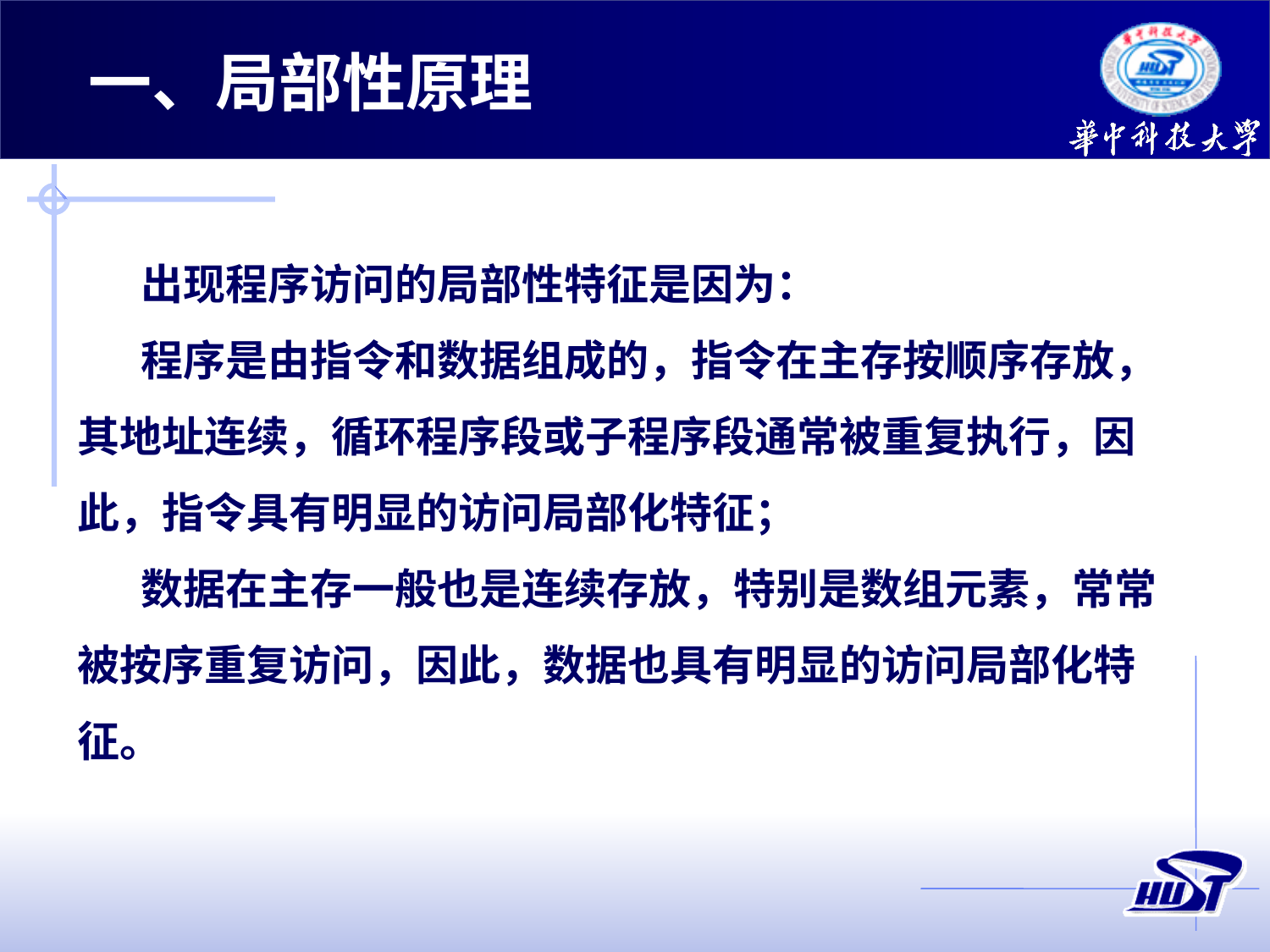

一、局部性原理
出现程序访问的局部性特征是因为：
程序是由指令和数据组成的，指令在主存按顺序存放，其地址连续，循环程序段或子程序段通常被重复执行，因此，指令具有明显的访问局部化特征；
数据在主存一般也是连续存放，特别是数组元素，常常被按序重复访问，因此，数据也具有明显的访问局部化特征。